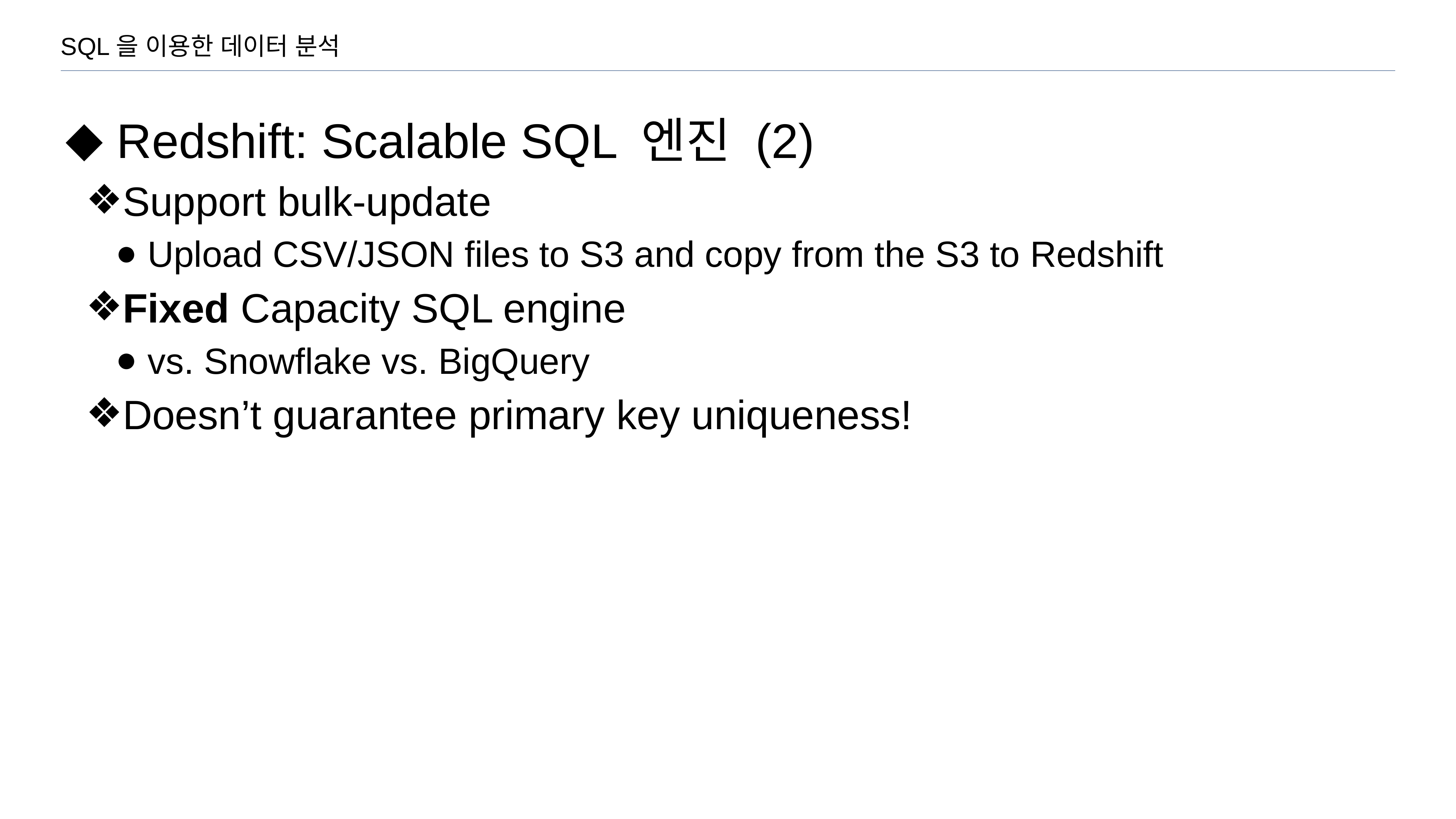

SQL을 이용한 데이터 분석
Redshift: Scalable SQL 엔진 (2)
Support bulk-update
Upload CSV/JSON files to S3 and copy from the S3 to Redshift
Fixed Capacity SQL engine
vs. Snowflake vs. BigQuery
Doesn’t guarantee primary key uniqueness!